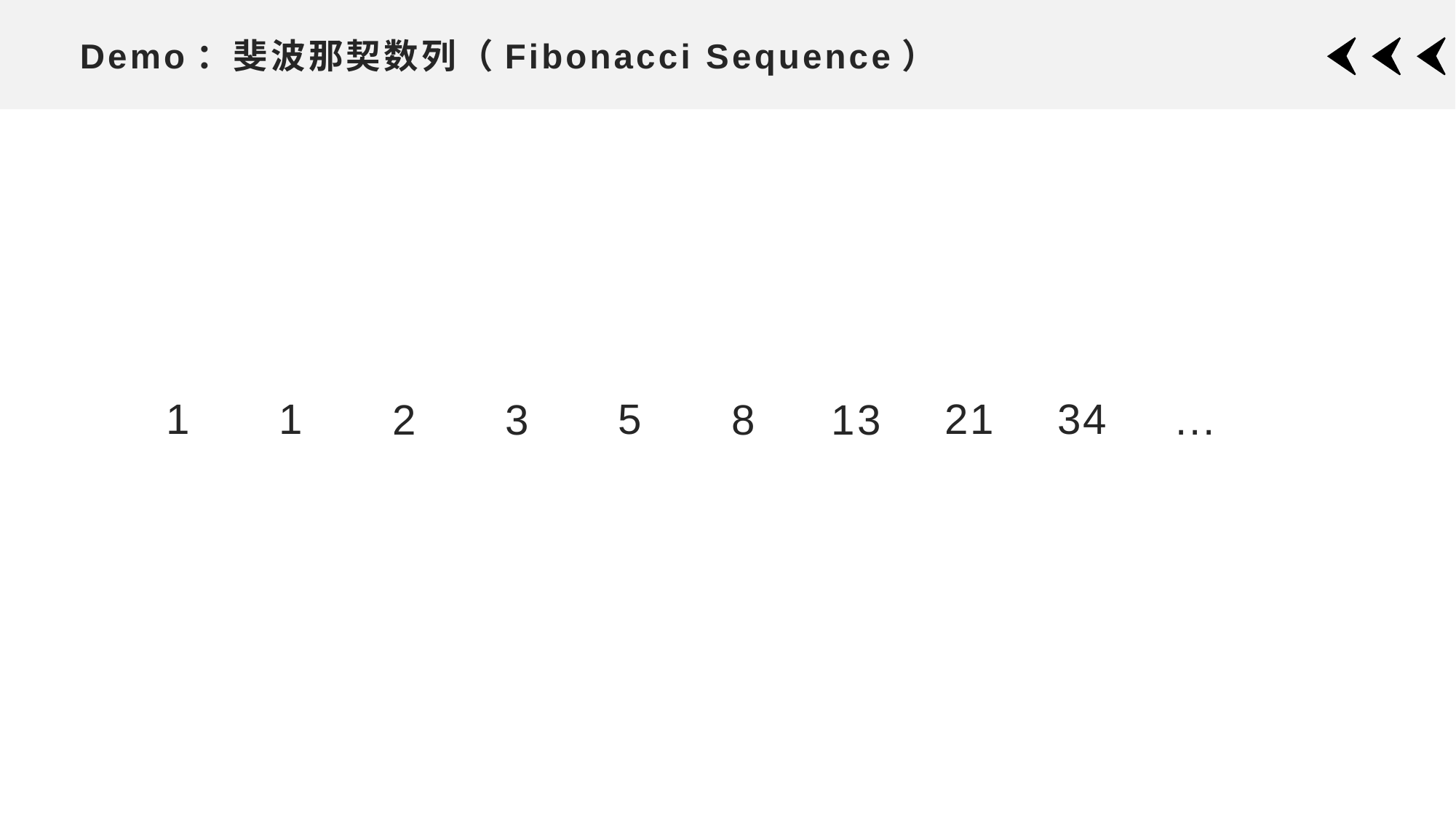

# Demo：斐波那契数列（Fibonacci Sequence）
1
1
5
34
21
3
13
2
8
...